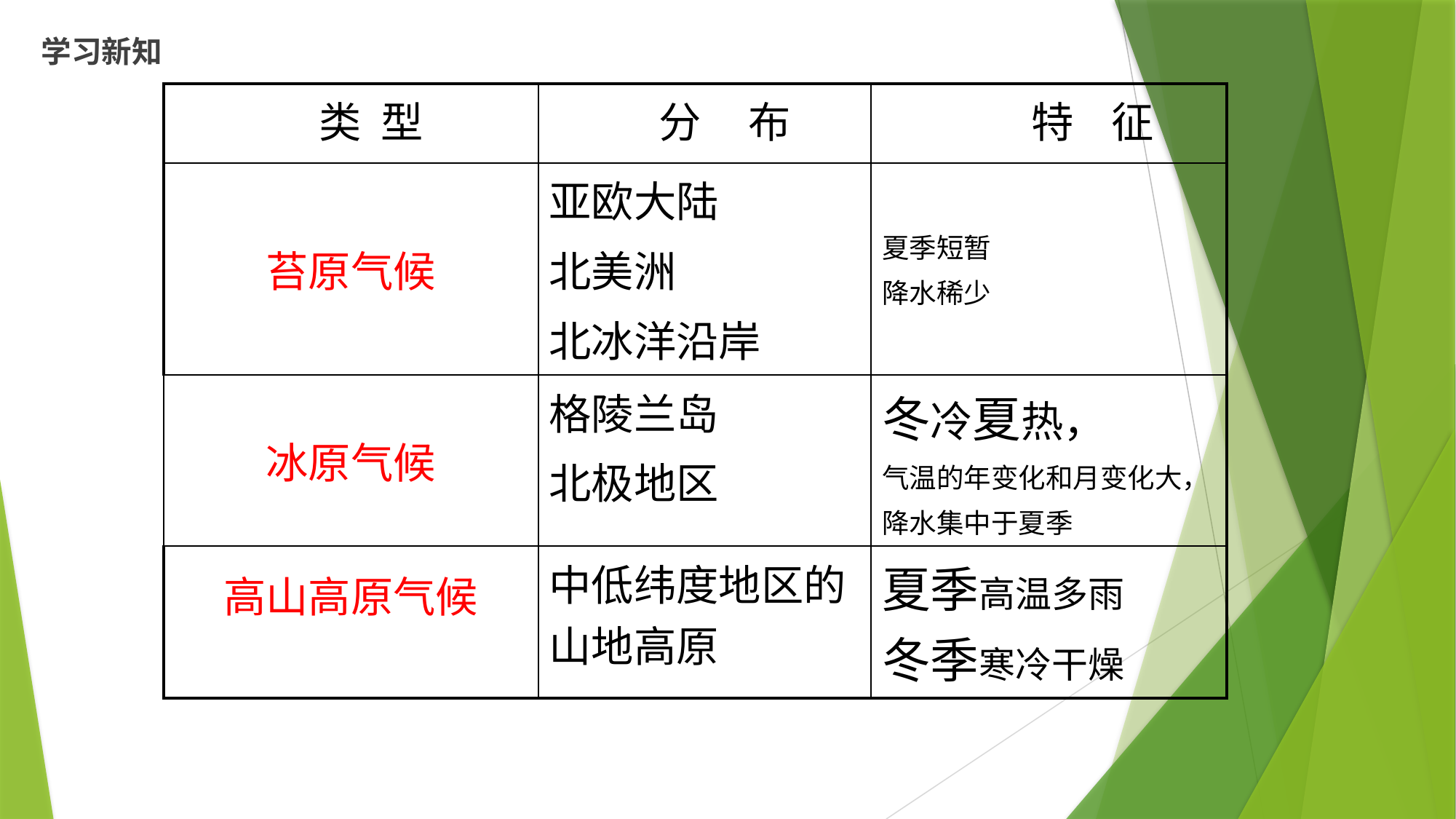

学习新知
| 类 型 | 分 布 | 特 征 |
| --- | --- | --- |
| 苔原气候 | 亚欧大陆 北美洲 北冰洋沿岸 | 夏季短暂 降水稀少 |
| 冰原气候 | 格陵兰岛 北极地区 | 冬冷夏热， 气温的年变化和月变化大， 降水集中于夏季 |
| 高山高原气候 | 中低纬度地区的山地高原 | 夏季高温多雨 冬季寒冷干燥 |